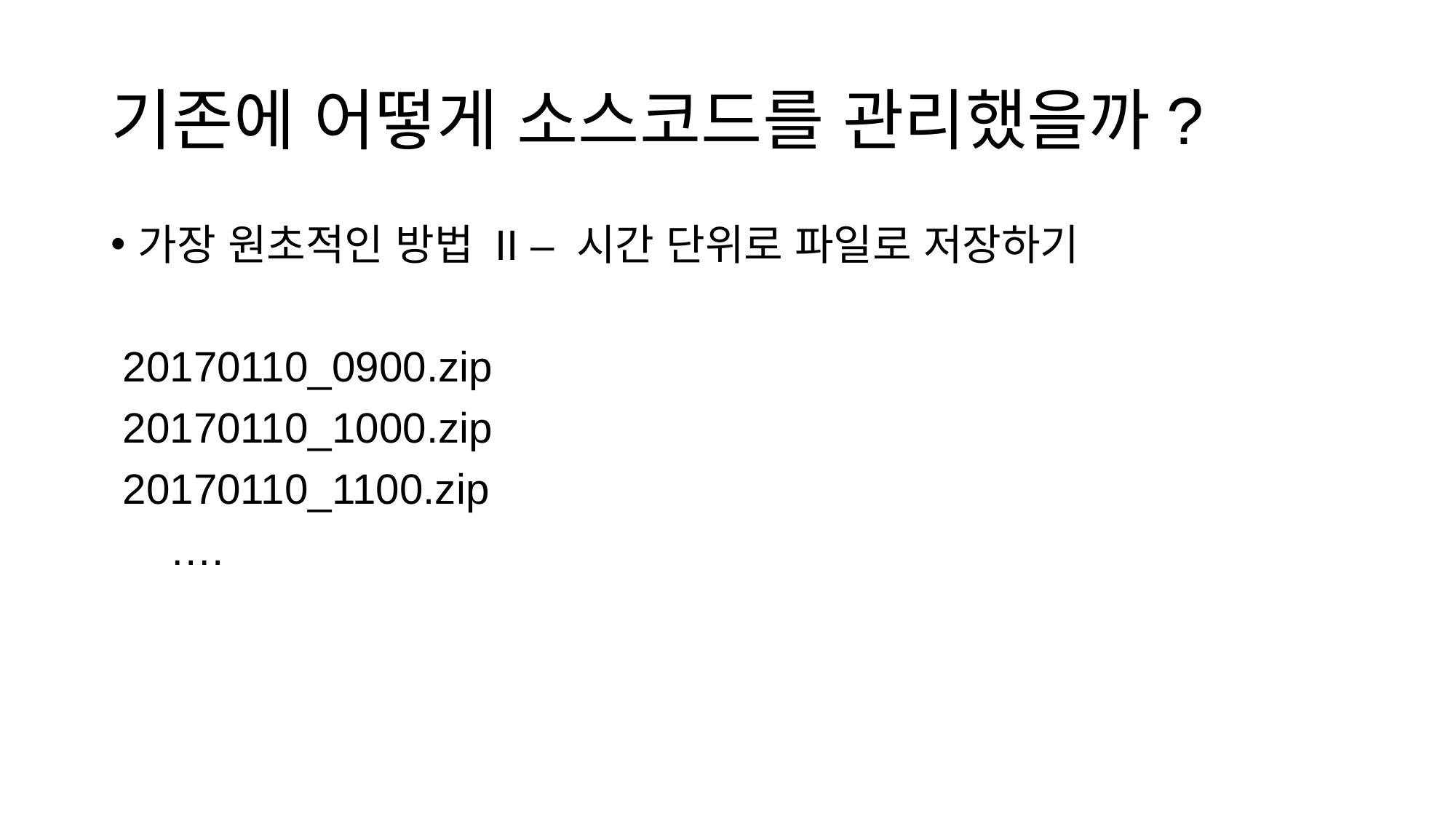

# 기존에 어떻게 소스코드를 관리했을까?
가장 원초적인 방법 II – 시간 단위로 파일로 저장하기

 20170110_0900.zip
 20170110_1000.zip
 20170110_1100.zip
     ….